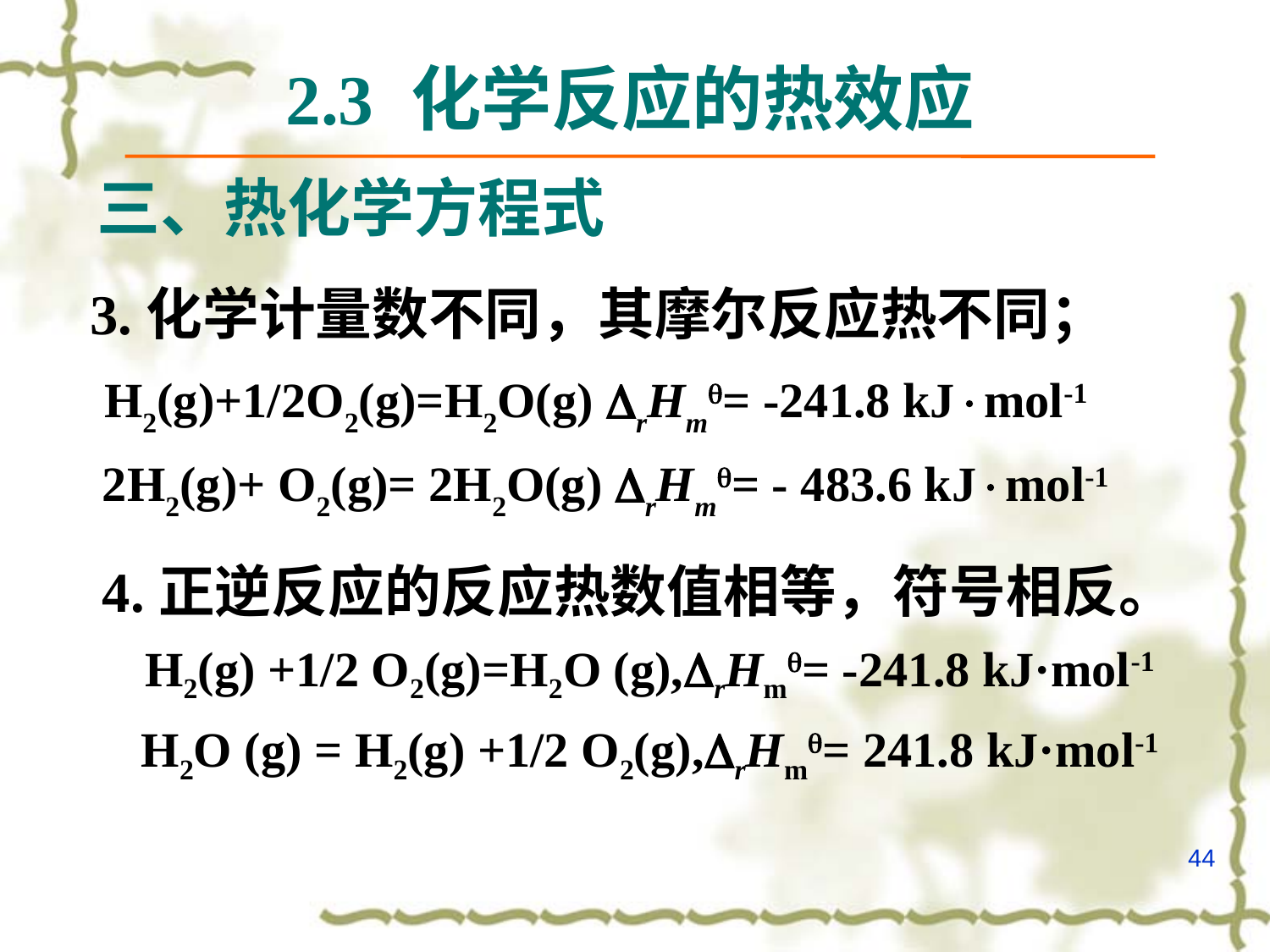

2.3 化学反应的热效应
三、热化学方程式

3.化学计量数不同，其摩尔反应热不同；
 H2(g)+1/2O2(g)=H2O(g) ΔrHmθ= -241.8 kJ⋅mol-1
 2H2(g)+ O2(g)= 2H2O(g) ΔrHmθ= - 483.6 kJ⋅mol-1
 4.正逆反应的反应热数值相等，符号相反。
H2(g) +1/2 O2(g)=H2O (g),ΔrHmθ= -241.8 kJ·mol-1
H2O (g) = H2(g) +1/2 O2(g),ΔrHmθ= 241.8 kJ·mol-1

44